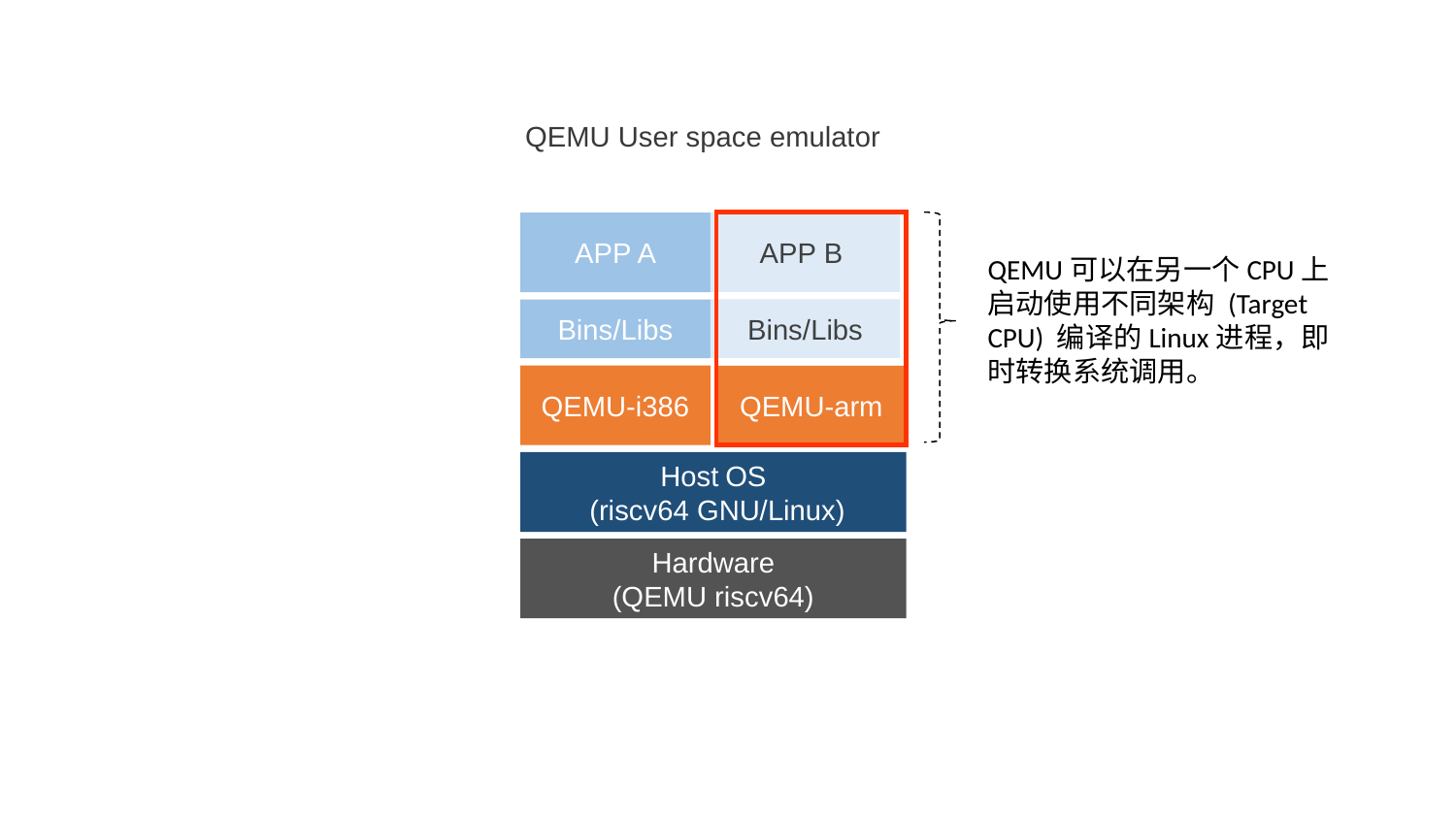

QEMU User space emulator

APP B
APP A
QEMU可以在另一个CPU上启动使用不同架构 (Target CPU) 编译的Linux进程，即时转换系统调用。
Bins/Libs
Bins/Libs
QEMU-i386
QEMU-arm
Host OS
 (riscv64 GNU/Linux)
Hardware
(QEMU riscv64)